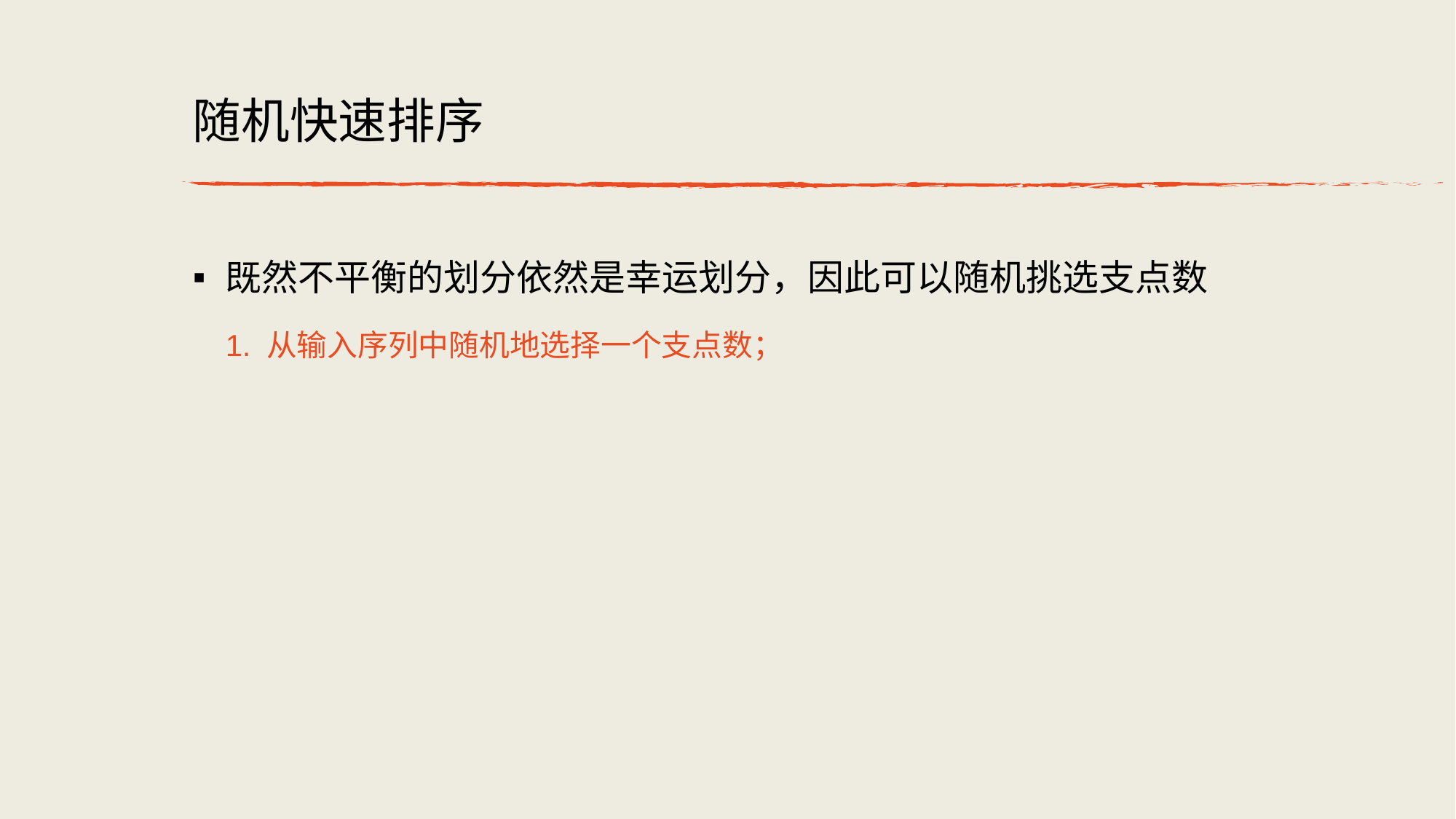

# 随机快速排序
既然不平衡的划分依然是幸运划分，因此可以随机挑选支点数
1. 从输⼊序列中随机地选择⼀个⽀点数；